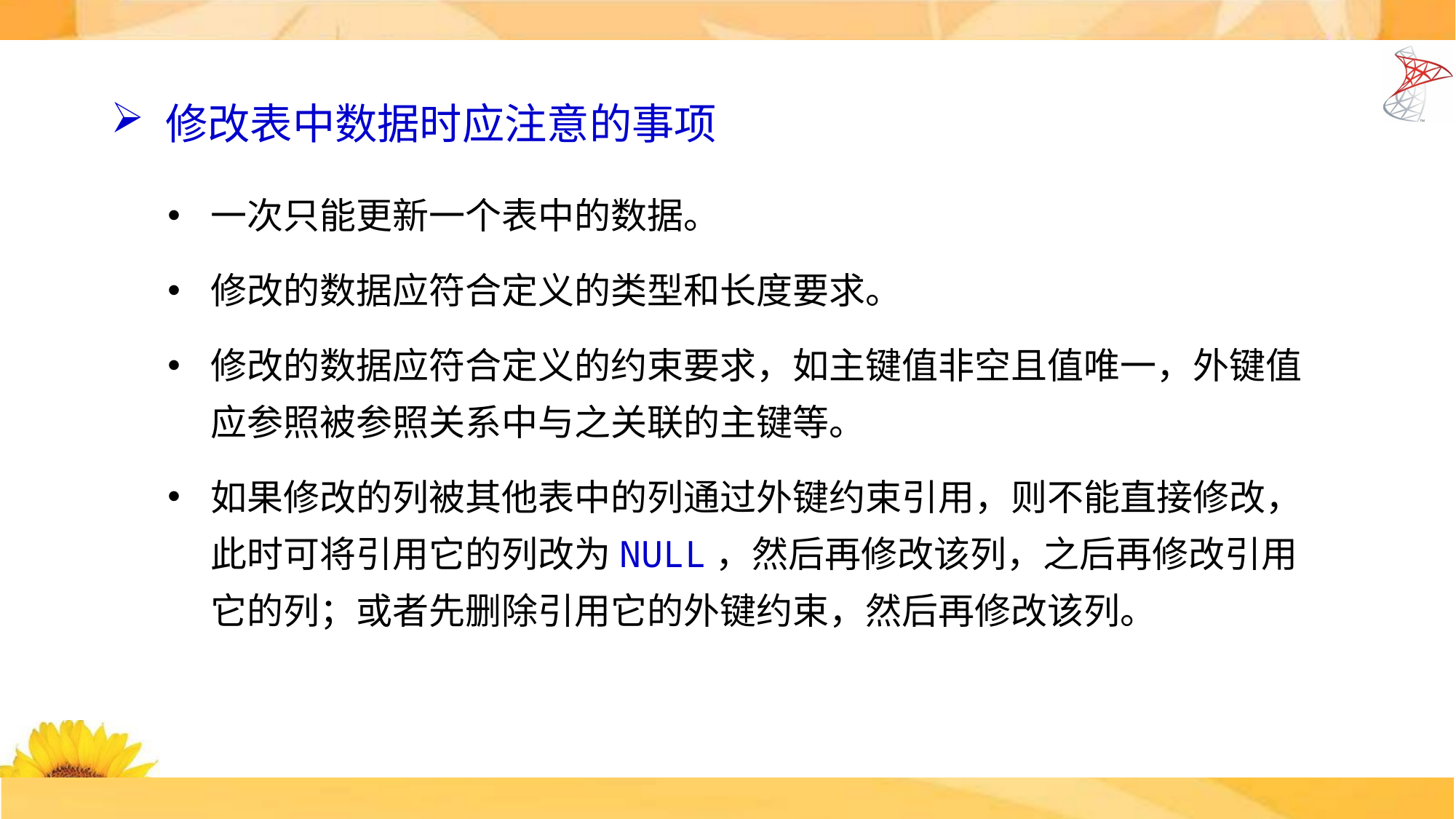

# 修改表中数据时应注意的事项
一次只能更新一个表中的数据。
修改的数据应符合定义的类型和长度要求。
修改的数据应符合定义的约束要求，如主键值非空且值唯一，外键值应参照被参照关系中与之关联的主键等。
如果修改的列被其他表中的列通过外键约束引用，则不能直接修改，此时可将引用它的列改为NULL，然后再修改该列，之后再修改引用它的列；或者先删除引用它的外键约束，然后再修改该列。